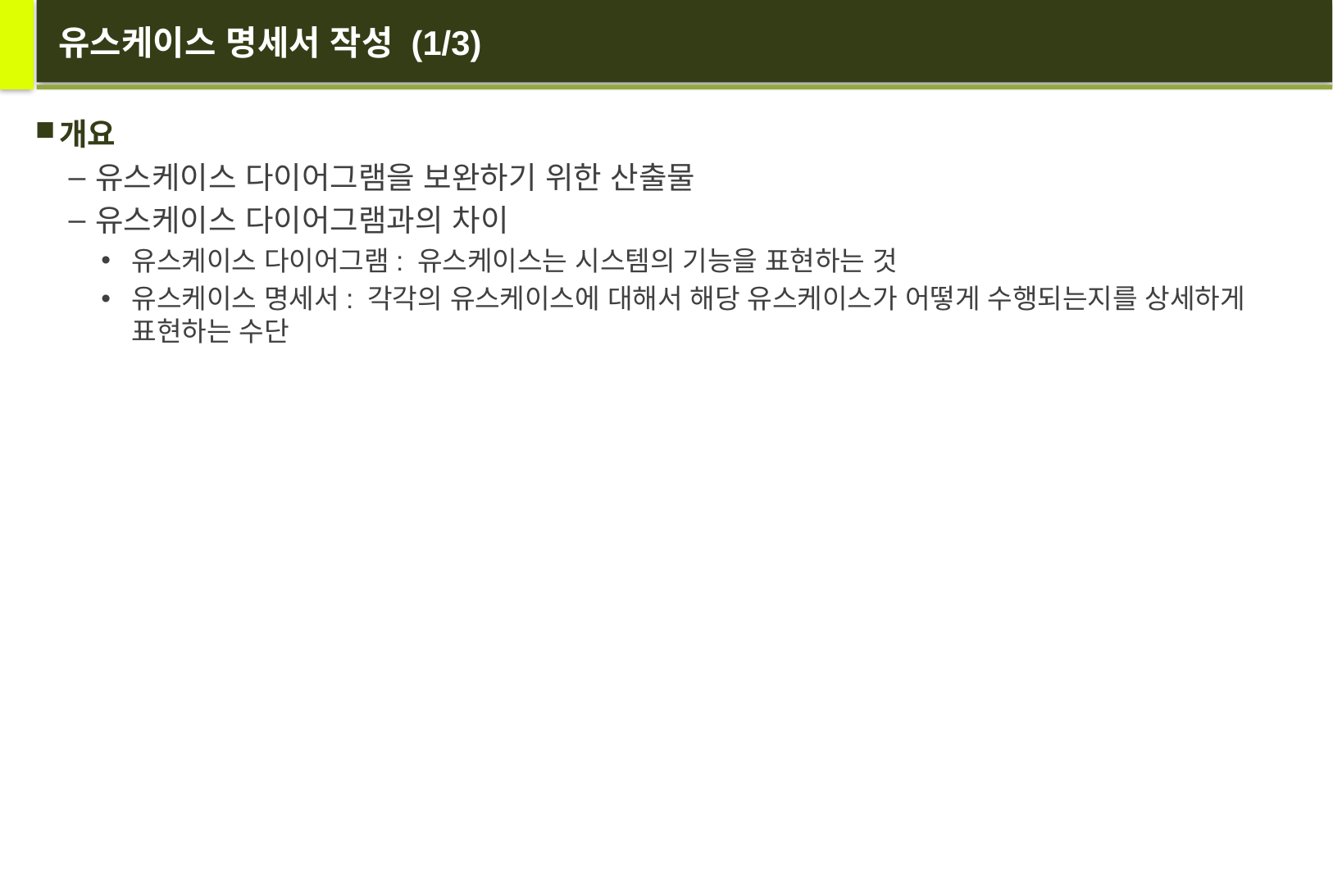

# 유스케이스 명세서 작성 (1/3)
개요
유스케이스 다이어그램을 보완하기 위한 산출물
유스케이스 다이어그램과의 차이
유스케이스 다이어그램: 유스케이스는 시스템의 기능을 표현하는 것
유스케이스 명세서: 각각의 유스케이스에 대해서 해당 유스케이스가 어떻게 수행되는지를 상세하게 표현하는 수단